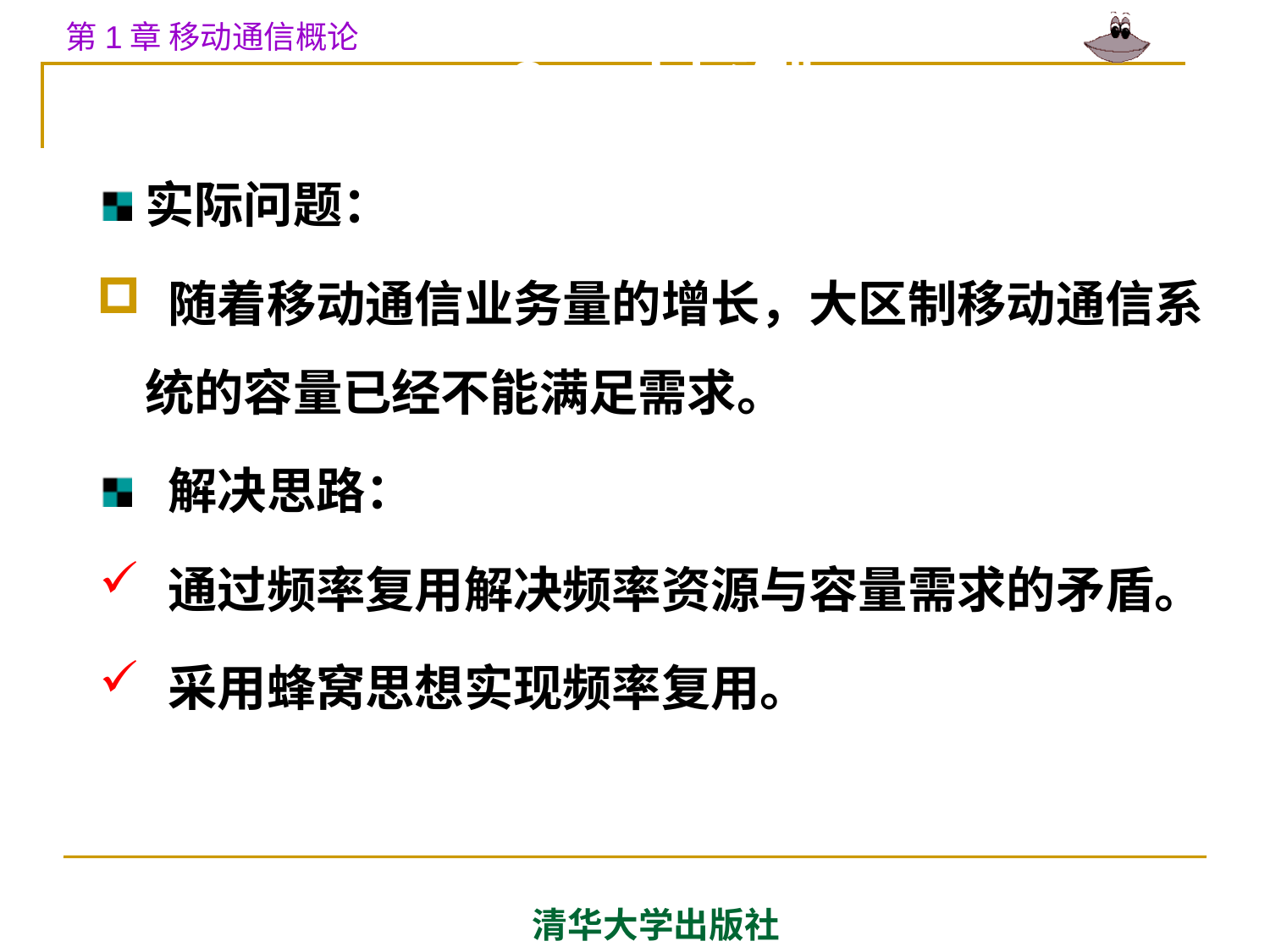

# 2、小区制
实际问题：
 随着移动通信业务量的增长，大区制移动通信系统的容量已经不能满足需求。
 解决思路：
 通过频率复用解决频率资源与容量需求的矛盾。
 采用蜂窝思想实现频率复用。